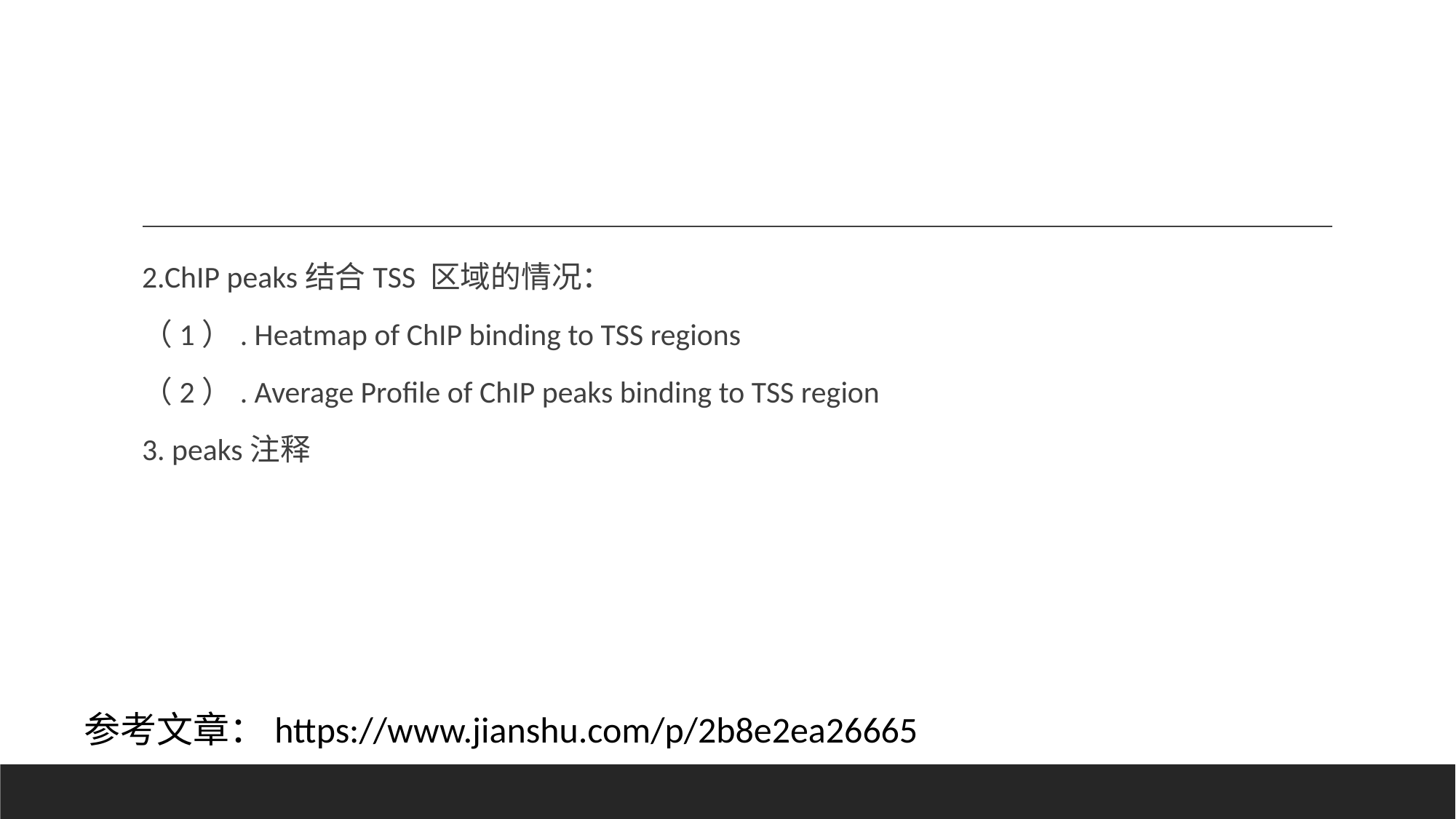

#
2.ChIP peaks结合TSS 区域的情况：
（1）. Heatmap of ChIP binding to TSS regions
（2）. Average Profile of ChIP peaks binding to TSS region
3. peaks注释

参考文章：https://www.jianshu.com/p/2b8e2ea26665